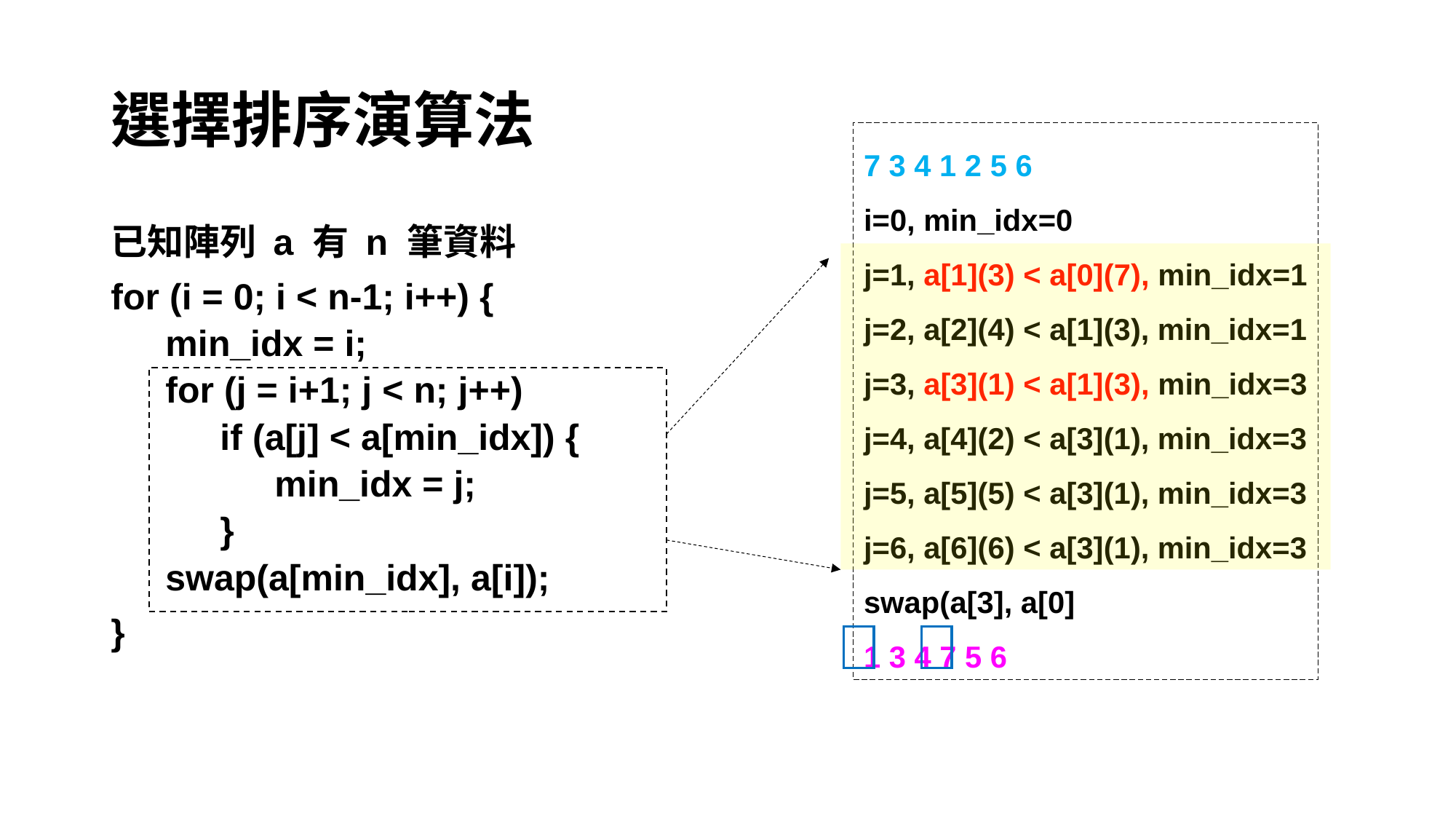

# 選擇排序演算法
7 3 4 1 2 5 6
i=0, min_idx=0
j=1, a[1](3) < a[0](7), min_idx=1
j=2, a[2](4) < a[1](3), min_idx=1
j=3, a[3](1) < a[1](3), min_idx=3
j=4, a[4](2) < a[3](1), min_idx=3
j=5, a[5](5) < a[3](1), min_idx=3
j=6, a[6](6) < a[3](1), min_idx=3
swap(a[3], a[0]
1 3 4 7 5 6
已知陣列 a 有 n 筆資料
for (i = 0; i < n-1; i++) {
min_idx = i;
for (j = i+1; j < n; j++)
if (a[j] < a[min_idx]) {
min_idx = j;
}
swap(a[min_idx], a[i]);
}